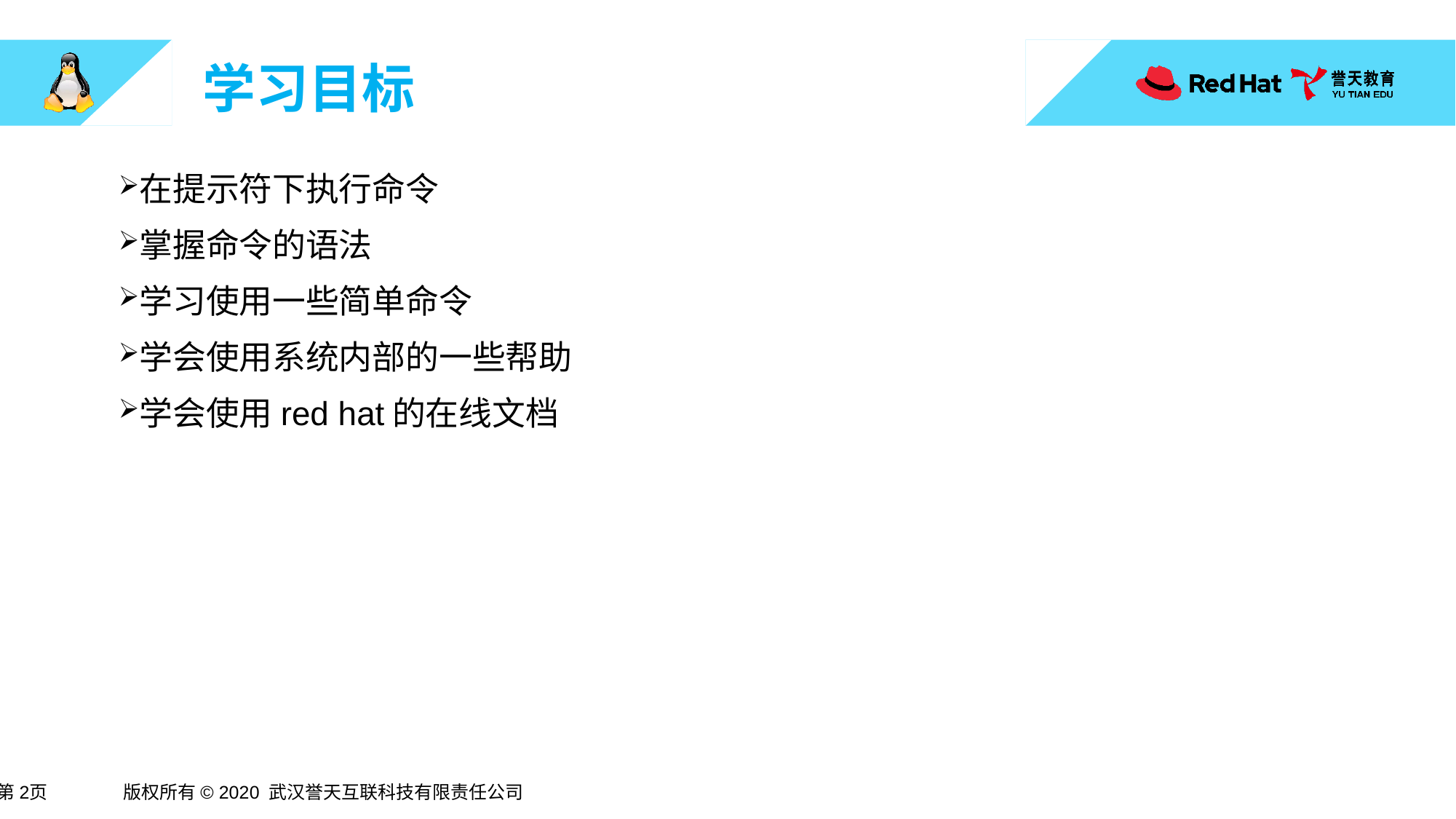

在提示符下执行命令
掌握命令的语法
学习使用一些简单命令
学会使用系统内部的一些帮助
学会使用red hat的在线文档
2